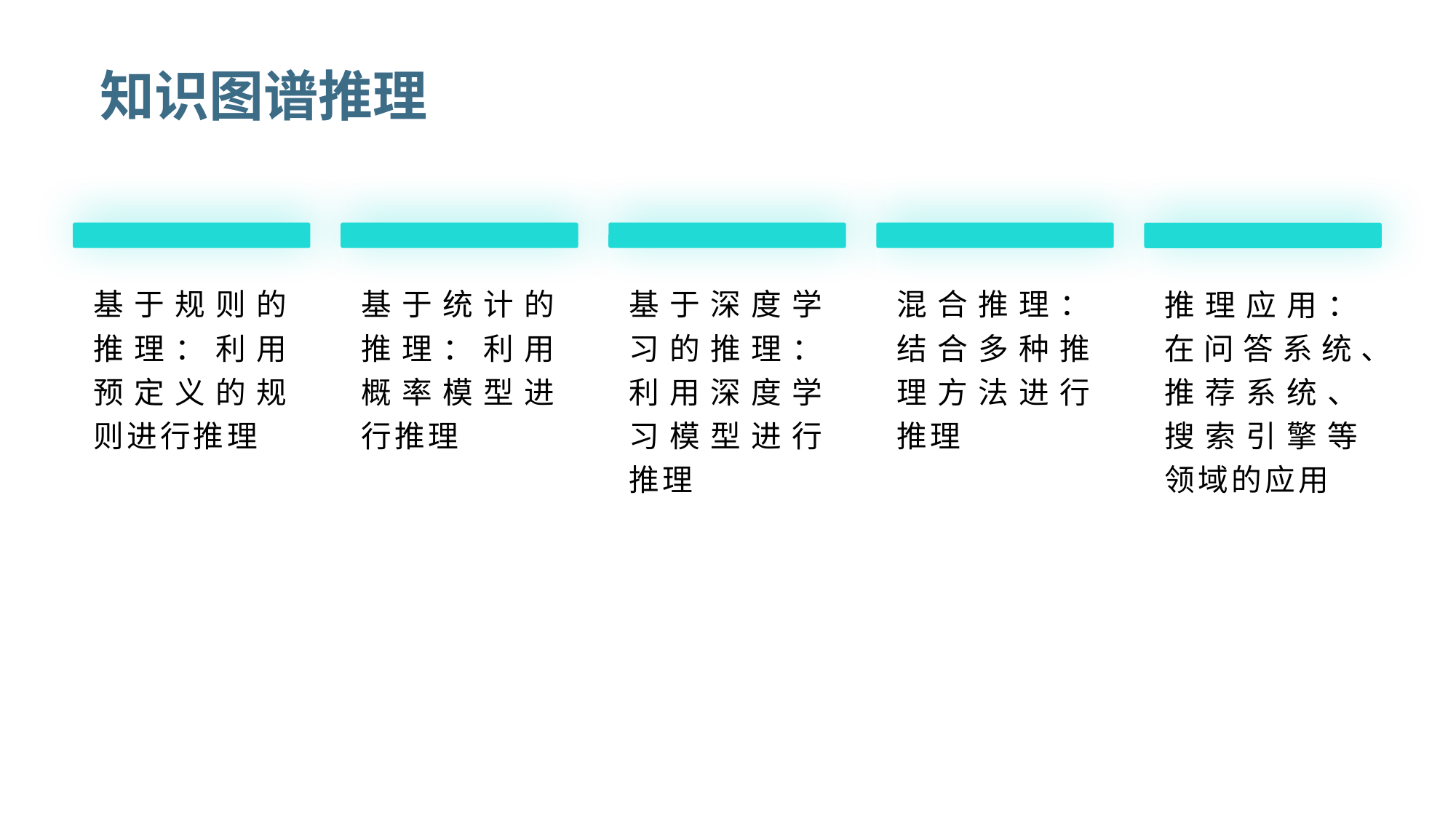

# 知识图谱推理

基于规则的推理：利用预定义的规则进行推理
基于统计的推理：利用概率模型进行推理
基于深度学习的推理：利用深度学习模型进行推理
混合推理：结合多种推理方法进行推理
推理应用：在问答系统、推荐系统、搜索引擎等领域的应用